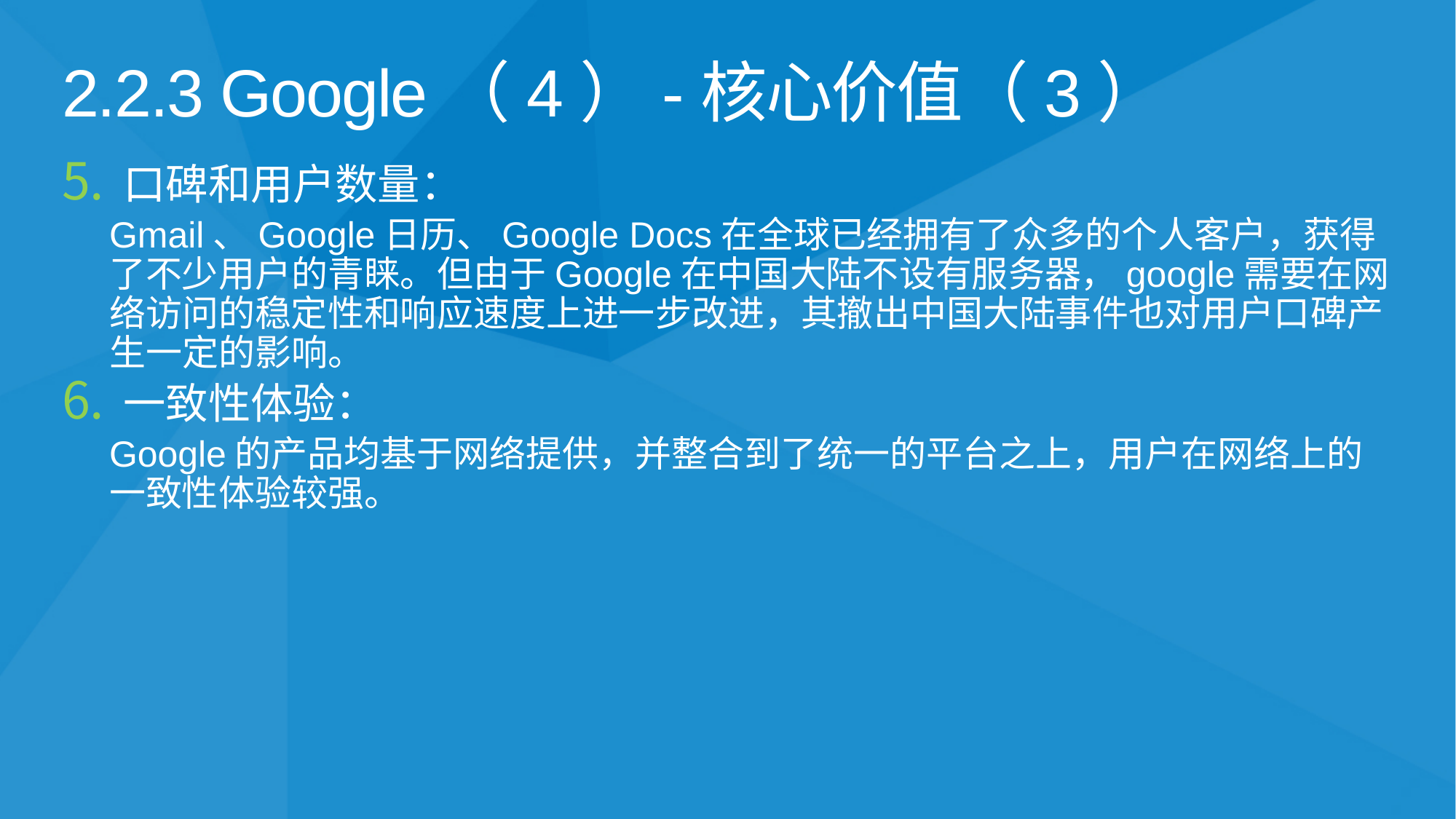

# 2.2.3 Google（4）-核心价值（3）
口碑和用户数量：
Gmail、Google日历、Google Docs在全球已经拥有了众多的个人客户，获得了不少用户的青睐。但由于Google在中国大陆不设有服务器，google需要在网络访问的稳定性和响应速度上进一步改进，其撤出中国大陆事件也对用户口碑产生一定的影响。
一致性体验：
Google的产品均基于网络提供，并整合到了统一的平台之上，用户在网络上的一致性体验较强。